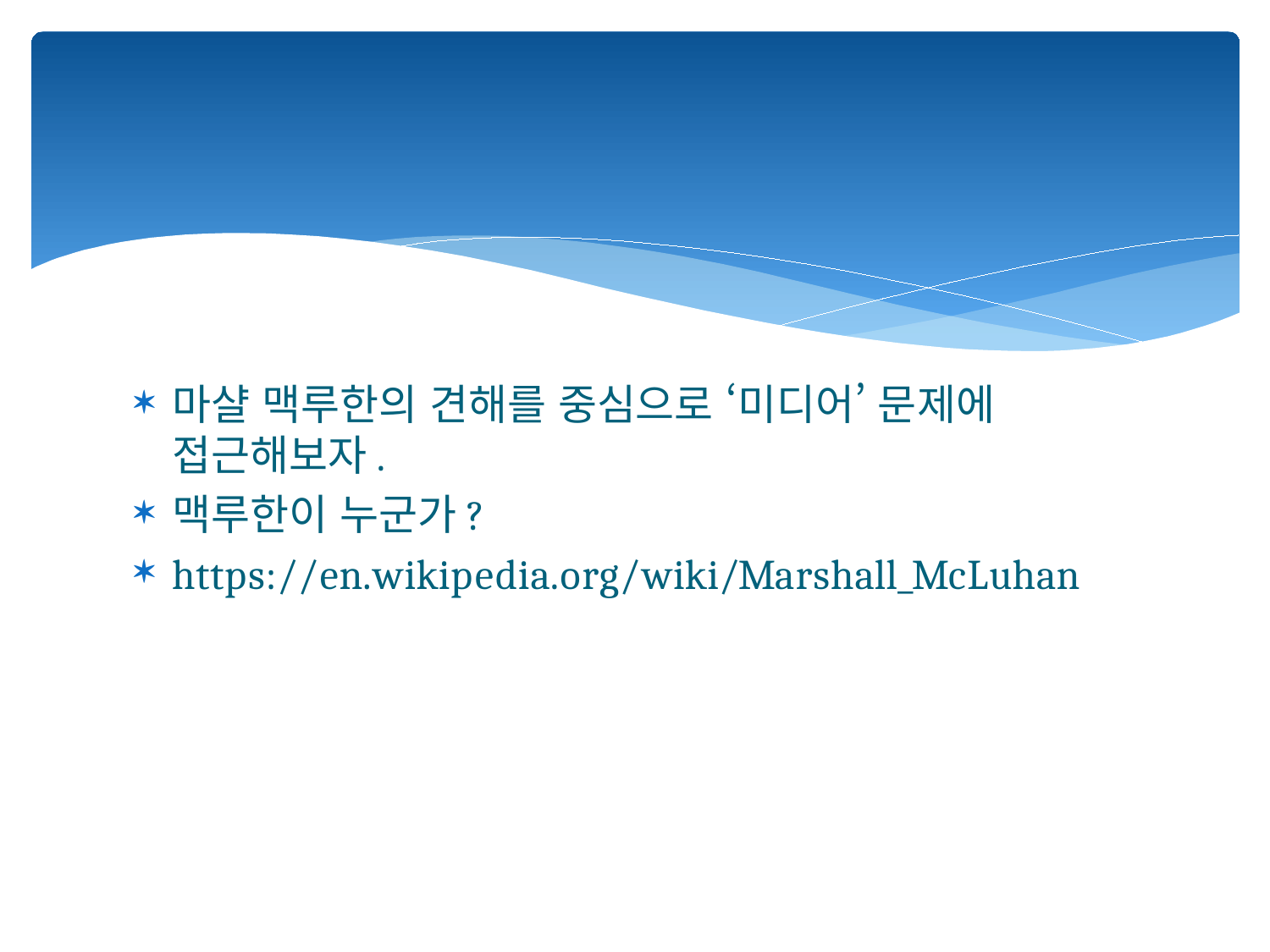

#
마샬 맥루한의 견해를 중심으로 ‘미디어’ 문제에 접근해보자.
맥루한이 누군가?
https://en.wikipedia.org/wiki/Marshall_McLuhan